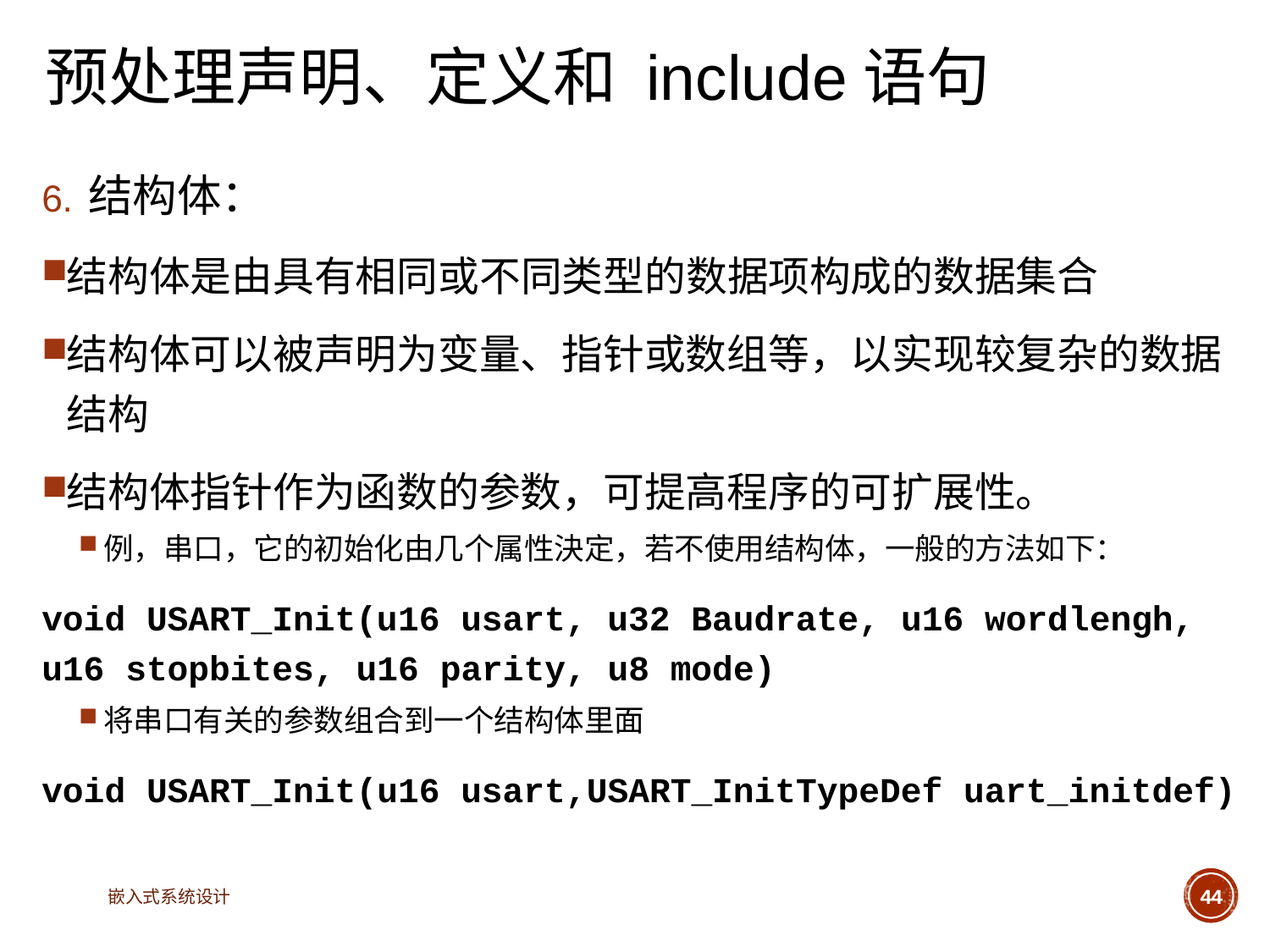

# 预处理声明、定义和 include语句
结构体：
结构体是由具有相同或不同类型的数据项构成的数据集合
结构体可以被声明为变量、指针或数组等，以实现较复杂的数据结构
结构体指针作为函数的参数，可提高程序的可扩展性。
例，串口，它的初始化由几个属性決定，若不使用结构体，一般的方法如下：
void USART_Init(u16 usart, u32 Baudrate, u16 wordlengh, u16 stopbites, u16 parity, u8 mode)
将串口有关的参数组合到一个结构体里面
void USART_Init(u16 usart,USART_InitTypeDef uart_initdef)
嵌入式系统设计
44